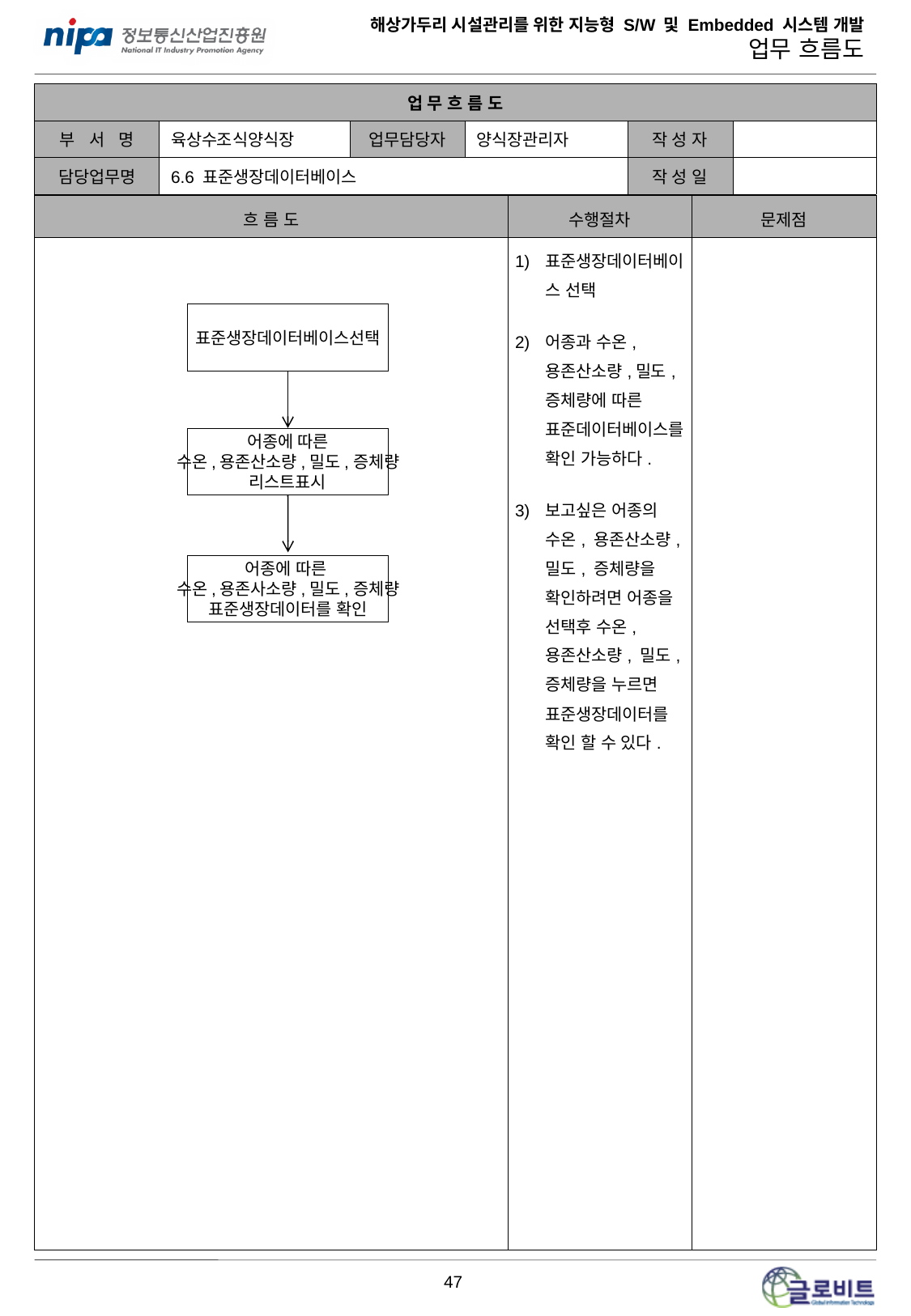

| 업 무 흐 름 도 |  |  |  |  |  |
| --- | --- | --- | --- | --- | --- |
| 부 서 명 | 육상수조식양식장 | 업무담당자 | 양식장관리자 | 작 성 자 |  |
| 담당업무명 | 6.6 표준생장데이터베이스 |  |  | 작 성 일 |  |
| 흐 름 도 | 수행절차 | 문제점 |
| --- | --- | --- |
|  | 표준생장데이터베이스 선택 어종과 수온,용존산소량,밀도,증체량에 따른 표준데이터베이스를 확인 가능하다. 보고싶은 어종의 수온, 용존산소량, 밀도, 증체량을 확인하려면 어종을 선택후 수온, 용존산소량, 밀도, 증체량을 누르면 표준생장데이터를 확인 할 수 있다. |  |
표준생장데이터베이스선택
어종에 따른
수온,용존산소량,밀도,증체량
리스트표시
어종에 따른
수온,용존사소량,밀도,증체량
표준생장데이터를 확인